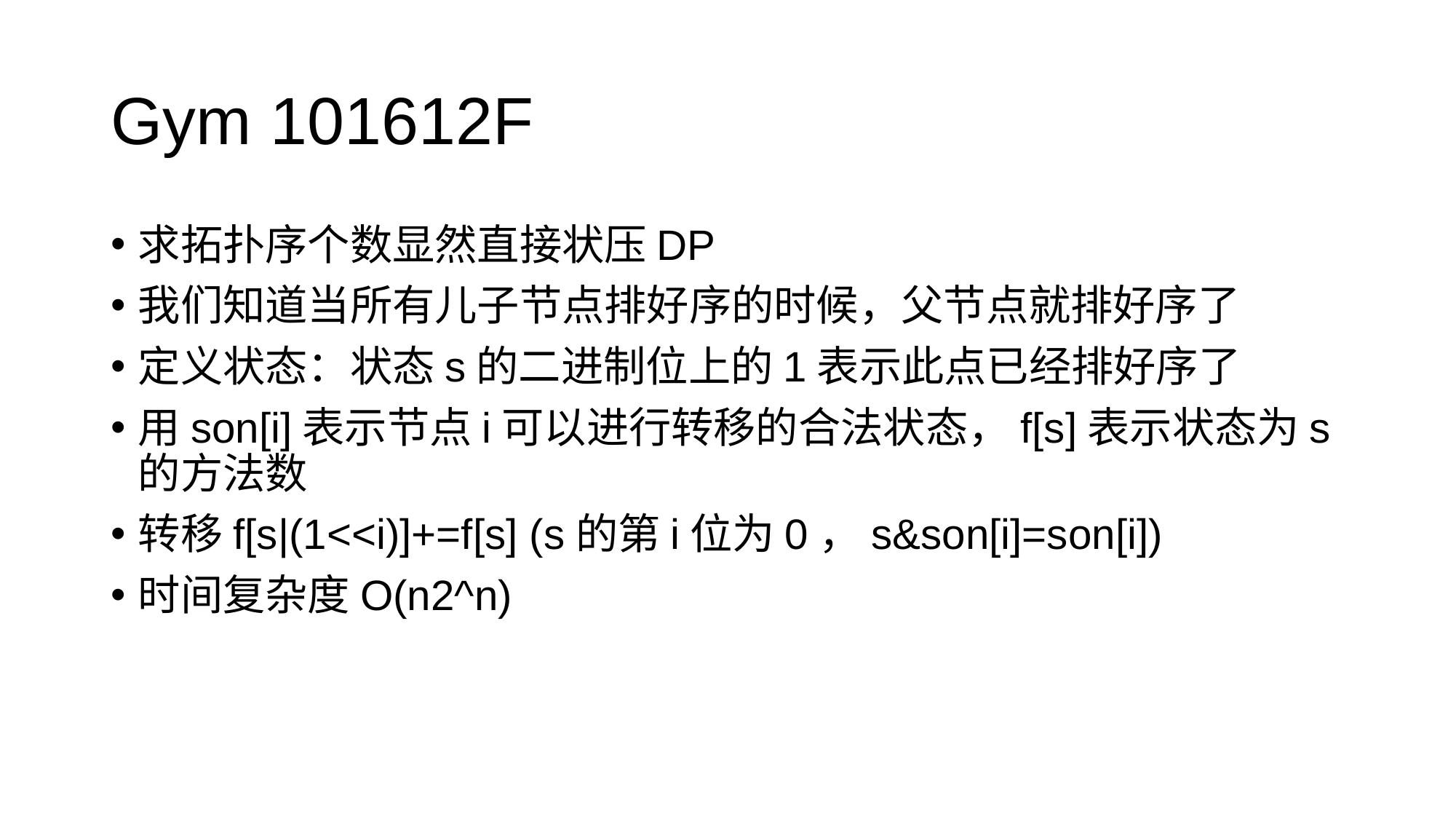

# Gym 101612F
求拓扑序个数显然直接状压DP
我们知道当所有儿子节点排好序的时候，父节点就排好序了
定义状态：状态s的二进制位上的1表示此点已经排好序了
用son[i]表示节点i可以进行转移的合法状态，f[s]表示状态为s的方法数
转移f[s|(1<<i)]+=f[s] (s的第i位为0，s&son[i]=son[i])
时间复杂度O(n2^n)